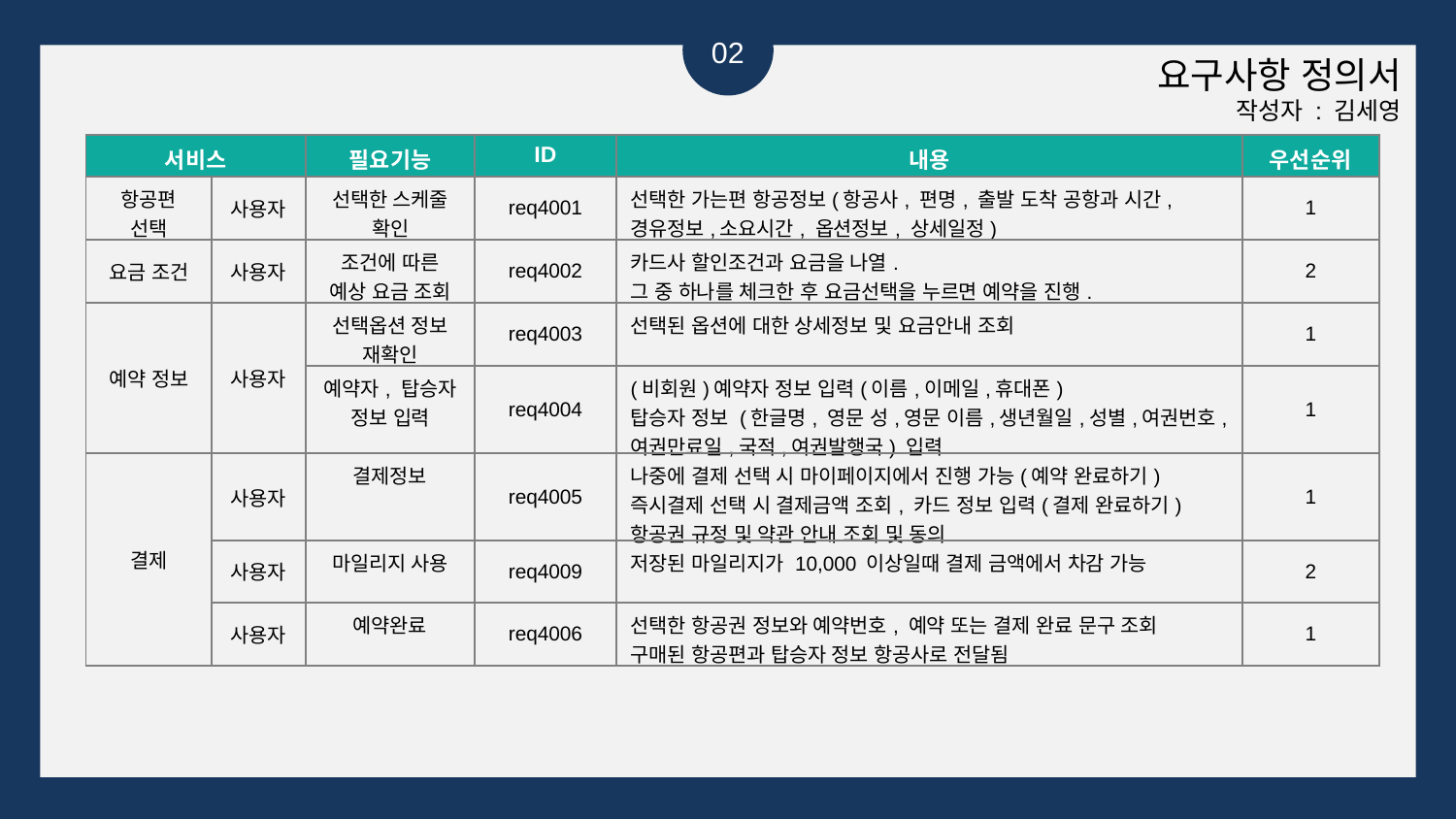

02
요구사항 정의서
작성자 : 김세영

| 서비스 |  | 필요기능 | ID | 내용 | 우선순위 |
| --- | --- | --- | --- | --- | --- |
| 항공편 선택 | 사용자 | 선택한 스케줄 확인 | req4001 | 선택한 가는편 항공정보(항공사, 편명, 출발 도착 공항과 시간, 경유정보,소요시간, 옵션정보, 상세일정) | 1 |
| 요금 조건 | 사용자 | 조건에 따른 예상 요금 조회 | req4002 | 카드사 할인조건과 요금을 나열. 그 중 하나를 체크한 후 요금선택을 누르면 예약을 진행. | 2 |
| 예약 정보 | 사용자 | 선택옵션 정보 재확인 | req4003 | 선택된 옵션에 대한 상세정보 및 요금안내 조회 | 1 |
|  |  | 예약자, 탑승자 정보 입력 | req4004 | (비회원)예약자 정보 입력(이름,이메일,휴대폰) 탑승자 정보 (한글명, 영문 성,영문 이름,생년월일,성별,여권번호,여권만료일,국적,여권발행국) 입력 | 1 |
| 결제 | 사용자 | 결제정보 | req4005 | 나중에 결제 선택 시 마이페이지에서 진행 가능(예약 완료하기) 즉시결제 선택 시 결제금액 조회, 카드 정보 입력(결제 완료하기) 항공권 규정 및 약관 안내 조회 및 동의 | 1 |
|  | 사용자 | 마일리지 사용 | req4009 | 저장된 마일리지가 10,000 이상일때 결제 금액에서 차감 가능 | 2 |
|  | 사용자 | 예약완료 | req4006 | 선택한 항공권 정보와 예약번호, 예약 또는 결제 완료 문구 조회 구매된 항공편과 탑승자 정보 항공사로 전달됨 | 1 |